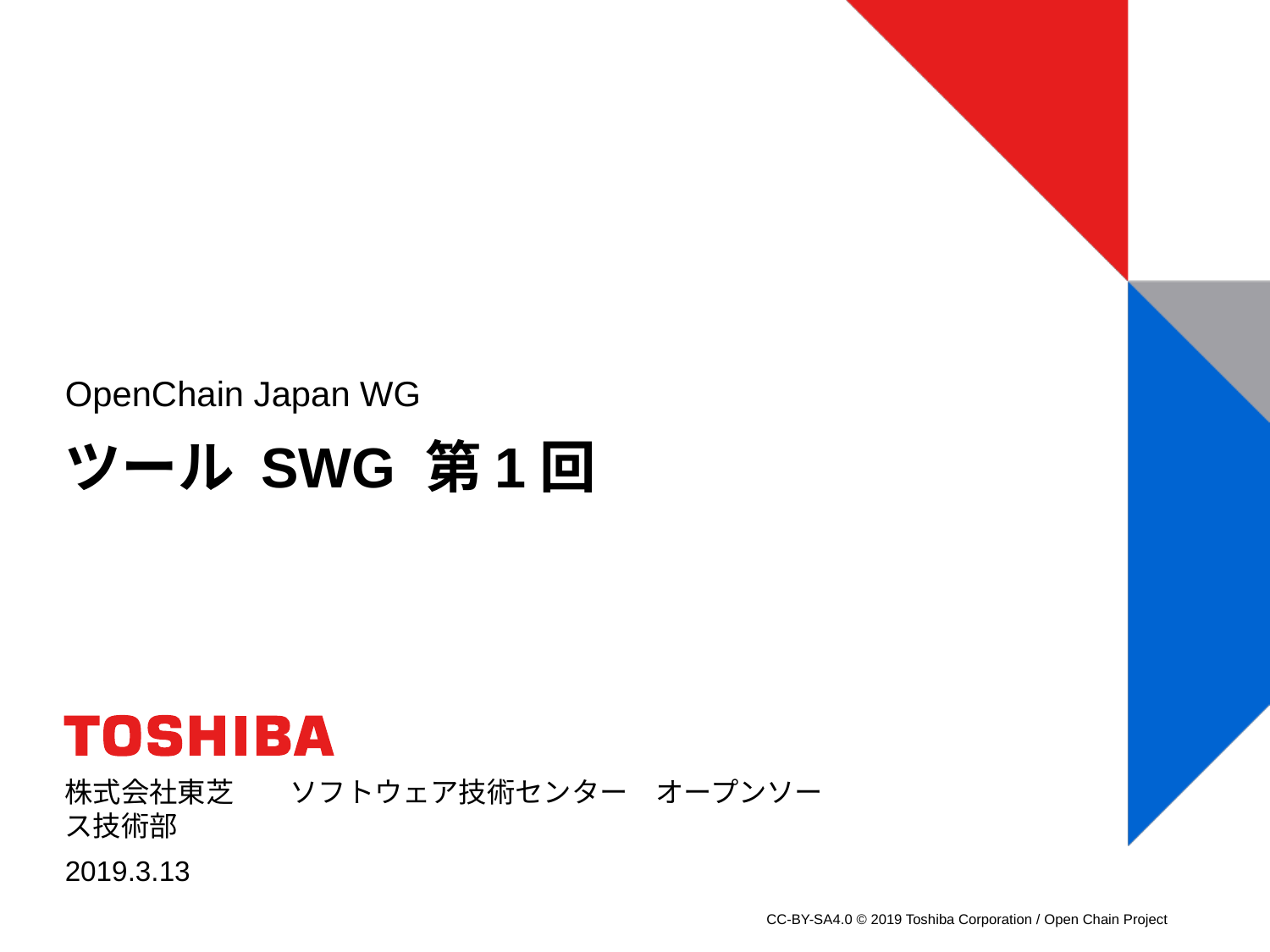

OpenChain Japan WG
# ツール SWG 第1回
株式会社東芝　　ソフトウェア技術センター　オープンソース技術部
2019.3.13